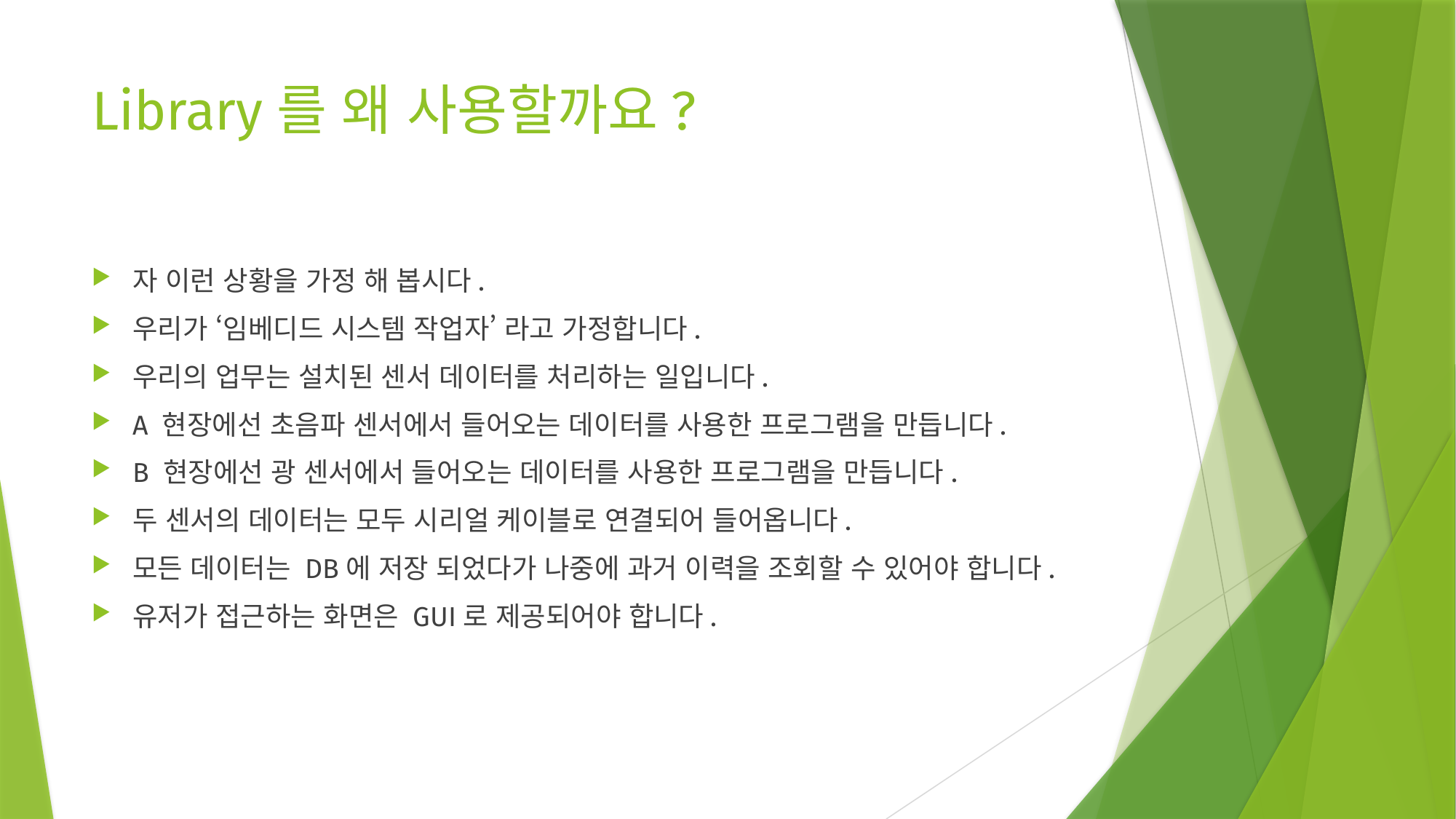

# Library를 왜 사용할까요?
자 이런 상황을 가정 해 봅시다.
우리가 ‘임베디드 시스템 작업자’ 라고 가정합니다.
우리의 업무는 설치된 센서 데이터를 처리하는 일입니다.
A 현장에선 초음파 센서에서 들어오는 데이터를 사용한 프로그램을 만듭니다.
B 현장에선 광 센서에서 들어오는 데이터를 사용한 프로그램을 만듭니다.
두 센서의 데이터는 모두 시리얼 케이블로 연결되어 들어옵니다.
모든 데이터는 DB에 저장 되었다가 나중에 과거 이력을 조회할 수 있어야 합니다.
유저가 접근하는 화면은 GUI로 제공되어야 합니다.